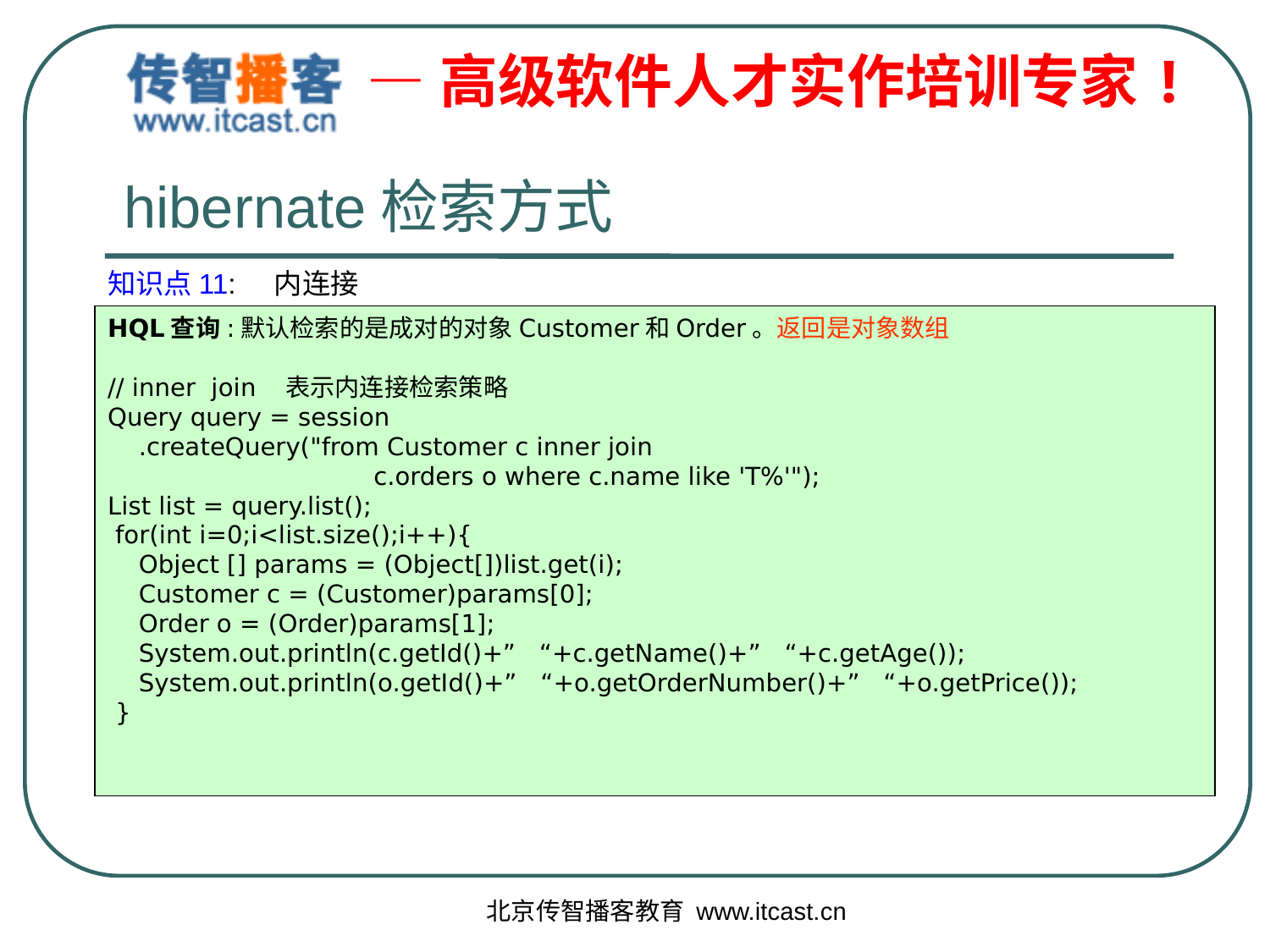

# hibernate检索方式
知识点11:    内连接
HQL查询:默认检索的是成对的对象Customer和Order。返回是对象数组

// inner  join   表示内连接检索策略
Query query = session
    .createQuery("from Customer c inner join
                                  c.orders o where c.name like 'T%'");
List list = query.list();
 for(int i=0;i<list.size();i++){
    Object [] params = (Object[])list.get(i);
    Customer c = (Customer)params[0];
    Order o = (Order)params[1];
    System.out.println(c.getId()+”   “+c.getName()+”   “+c.getAge());
    System.out.println(o.getId()+”   “+o.getOrderNumber()+”   “+o.getPrice());
 }

北京传智播客教育 www.itcast.cn